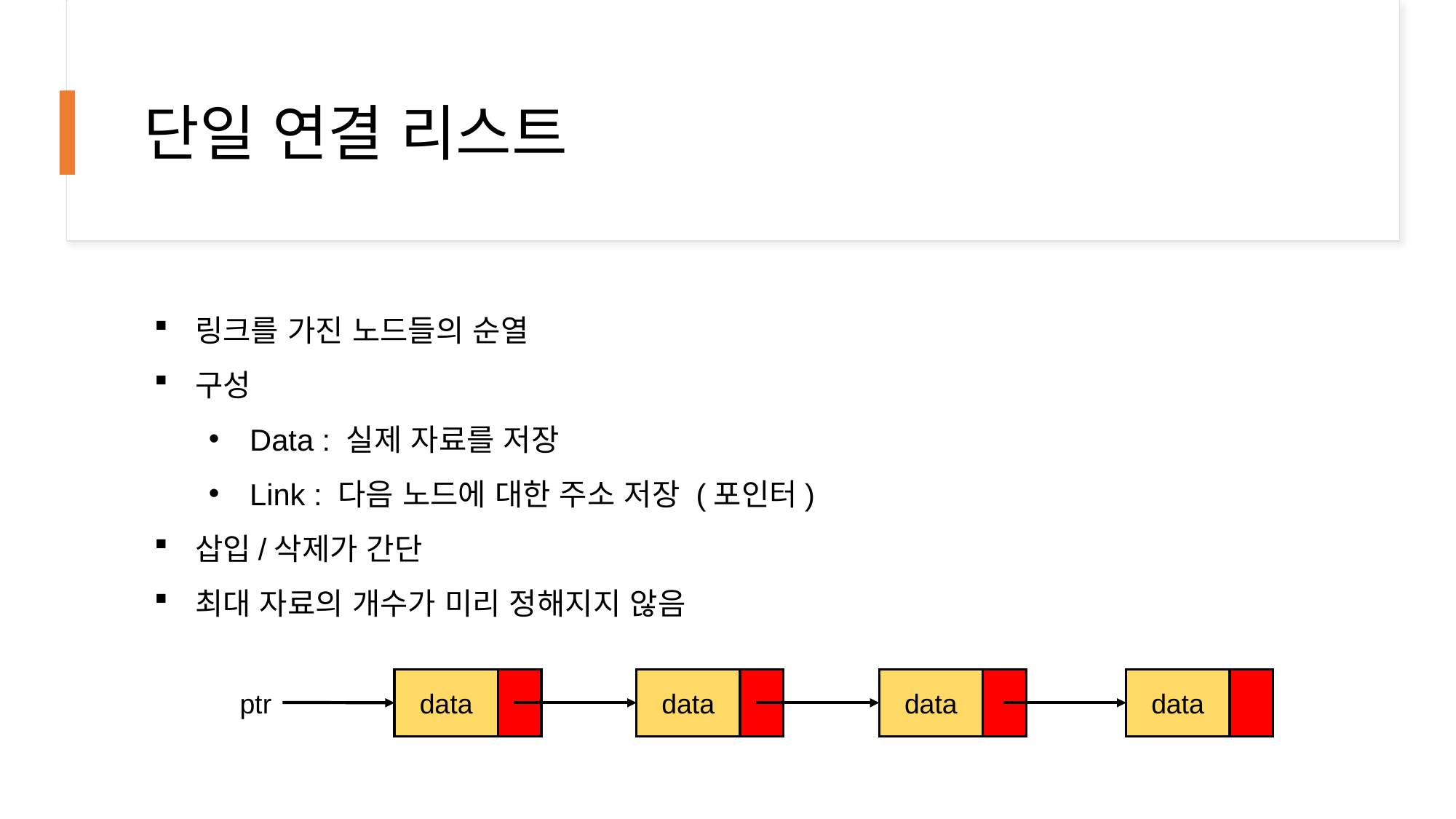

# 단일 연결 리스트

링크를 가진 노드들의 순열
구성
Data : 실제 자료를 저장
Link : 다음 노드에 대한 주소 저장 (포인터)
삽입/삭제가 간단
최대 자료의 개수가 미리 정해지지 않음
data

data

data

data

ptr